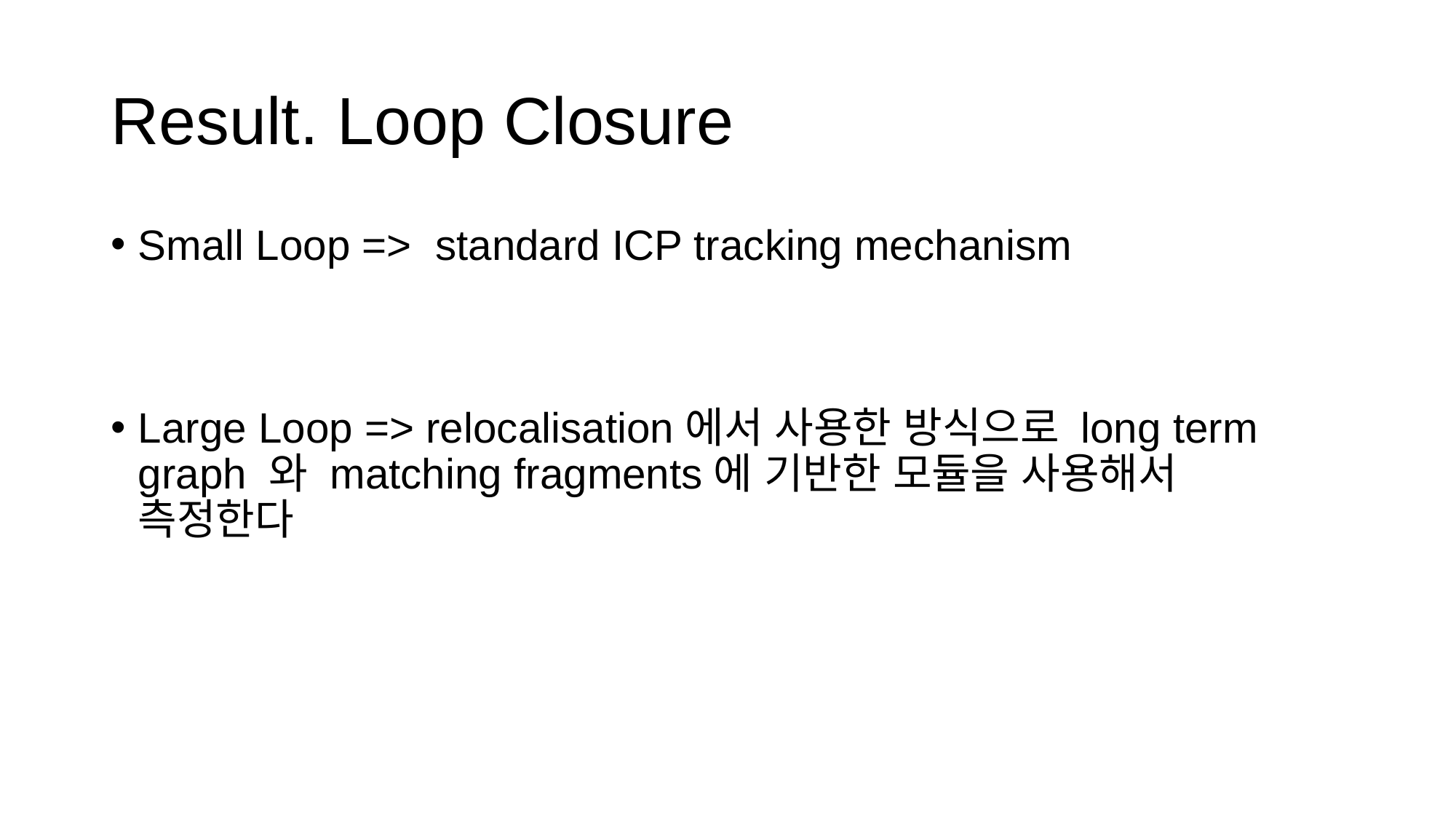

# Result. Loop Closure
Small Loop =>  standard ICP tracking mechanism

Large Loop => relocalisation에서 사용한 방식으로 long term graph 와 matching fragments에 기반한 모듈을 사용해서 측정한다